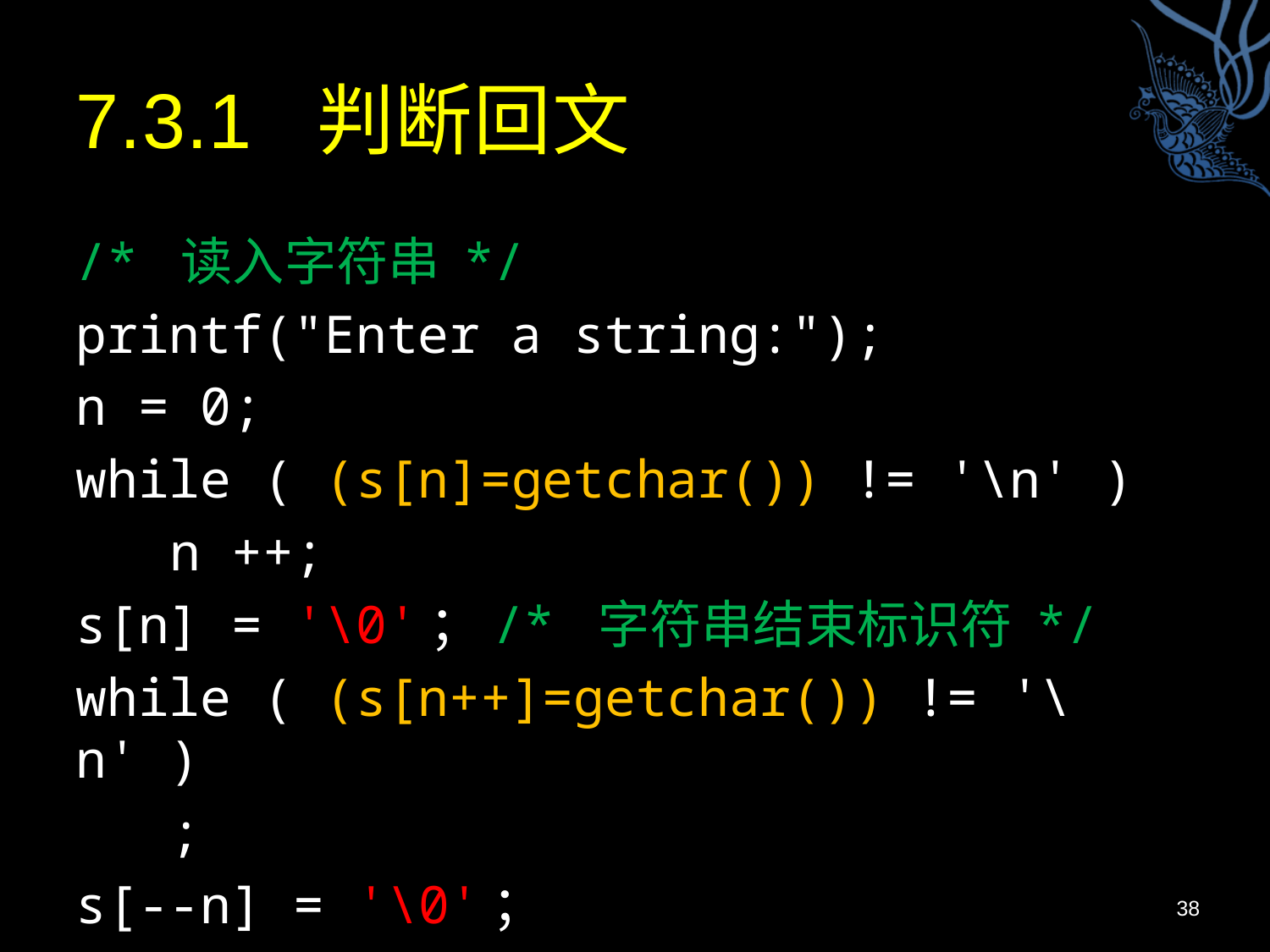

# 7.3.1  判断回文
/* 读入字符串 */
printf("Enter a string:");
n = 0;
while ( (s[n]=getchar()) != '\n' )
   n ++;
s[n] = '\0'；/* 字符串结束标识符 */
while ( (s[n++]=getchar()) != '\n' )
   ;
s[--n] = '\0'；
38